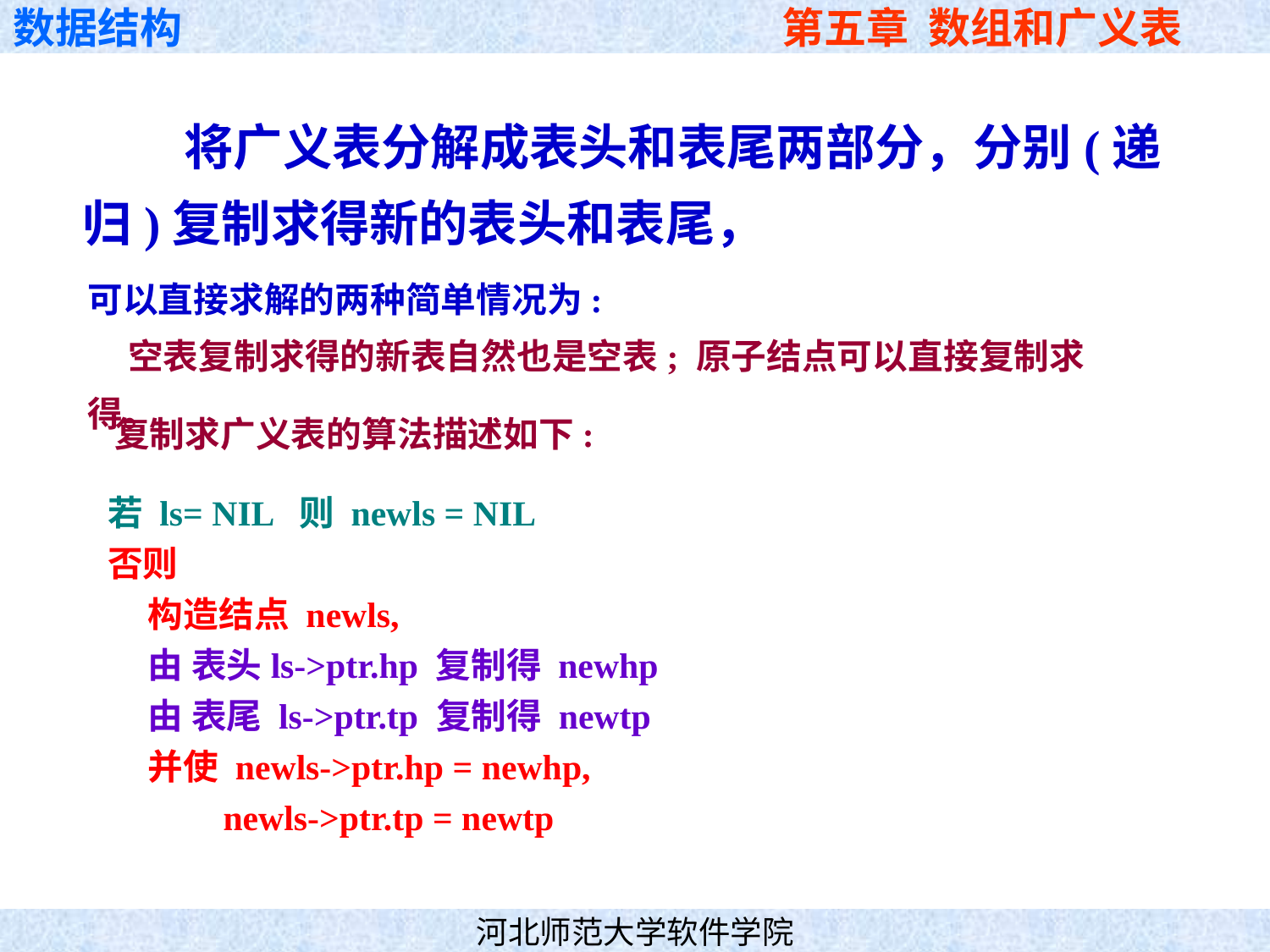

将广义表分解成表头和表尾两部分，分别(递归)复制求得新的表头和表尾，
可以直接求解的两种简单情况为:
    空表复制求得的新表自然也是空表; 原子结点可以直接复制求得。
复制求广义表的算法描述如下:
若 ls= NIL  则 newls = NIL
否则
    构造结点 newls,
    由 表头ls->ptr.hp 复制得 newhp
    由 表尾 ls->ptr.tp 复制得 newtp
    并使 newls->ptr.hp = newhp,
             newls->ptr.tp = newtp